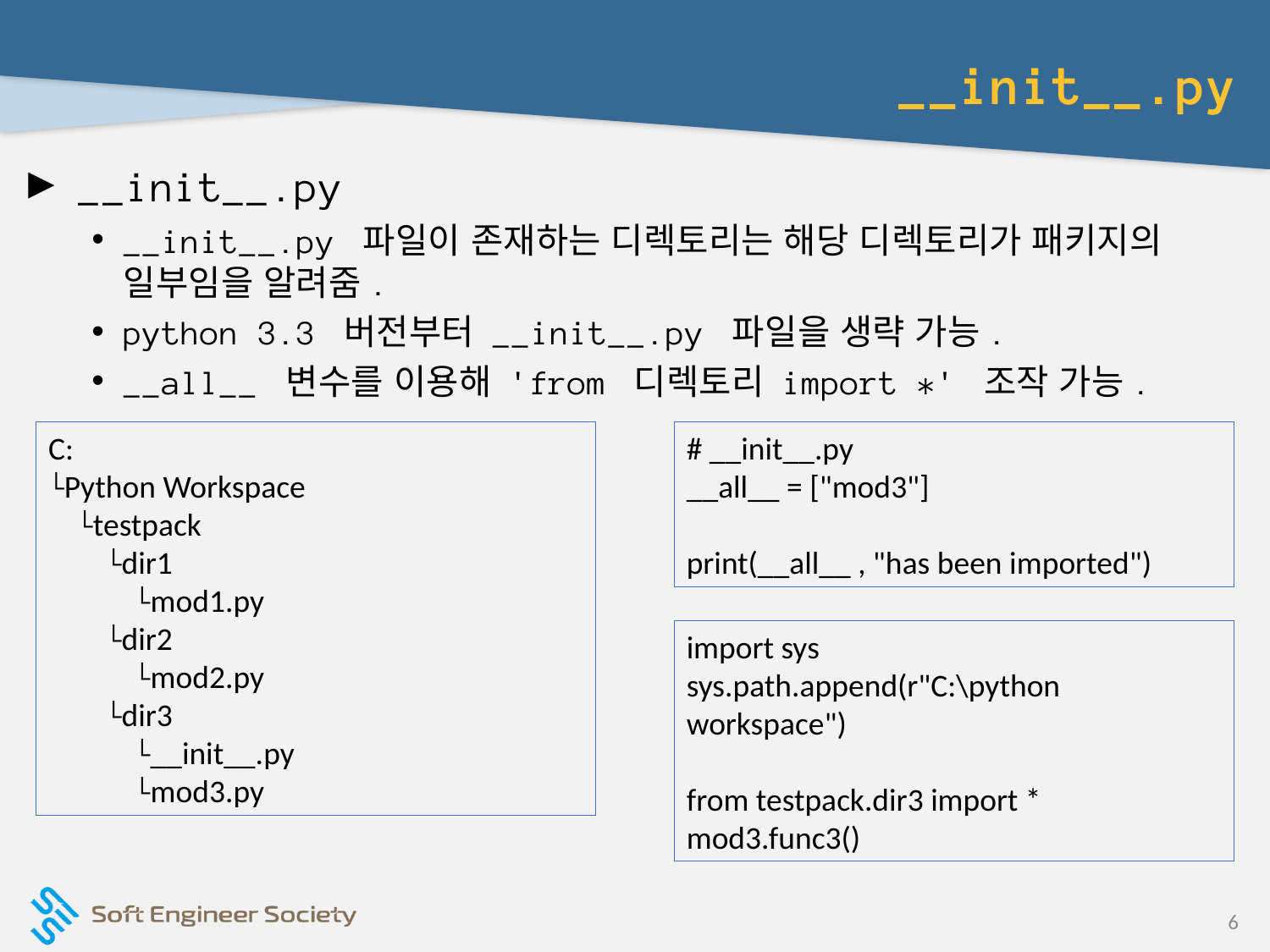

# __init__.py
__init__.py
__init__.py 파일이 존재하는 디렉토리는 해당 디렉토리가 패키지의 일부임을 알려줌.
python 3.3 버전부터 __init__.py 파일을 생략 가능.
__all__ 변수를 이용해 'from 디렉토리 import *' 조작 가능.
C:
└Python Workspace
    └testpack
        └dir1
            └mod1.py
        └dir2
            └mod2.py
        └dir3
            └__init__.py
            └mod3.py
# __init__.py
__all__ = ["mod3"]

print(__all__ , "has been imported")
import sys
sys.path.append(r"C:\python workspace")

from testpack.dir3 import *
mod3.func3()
6